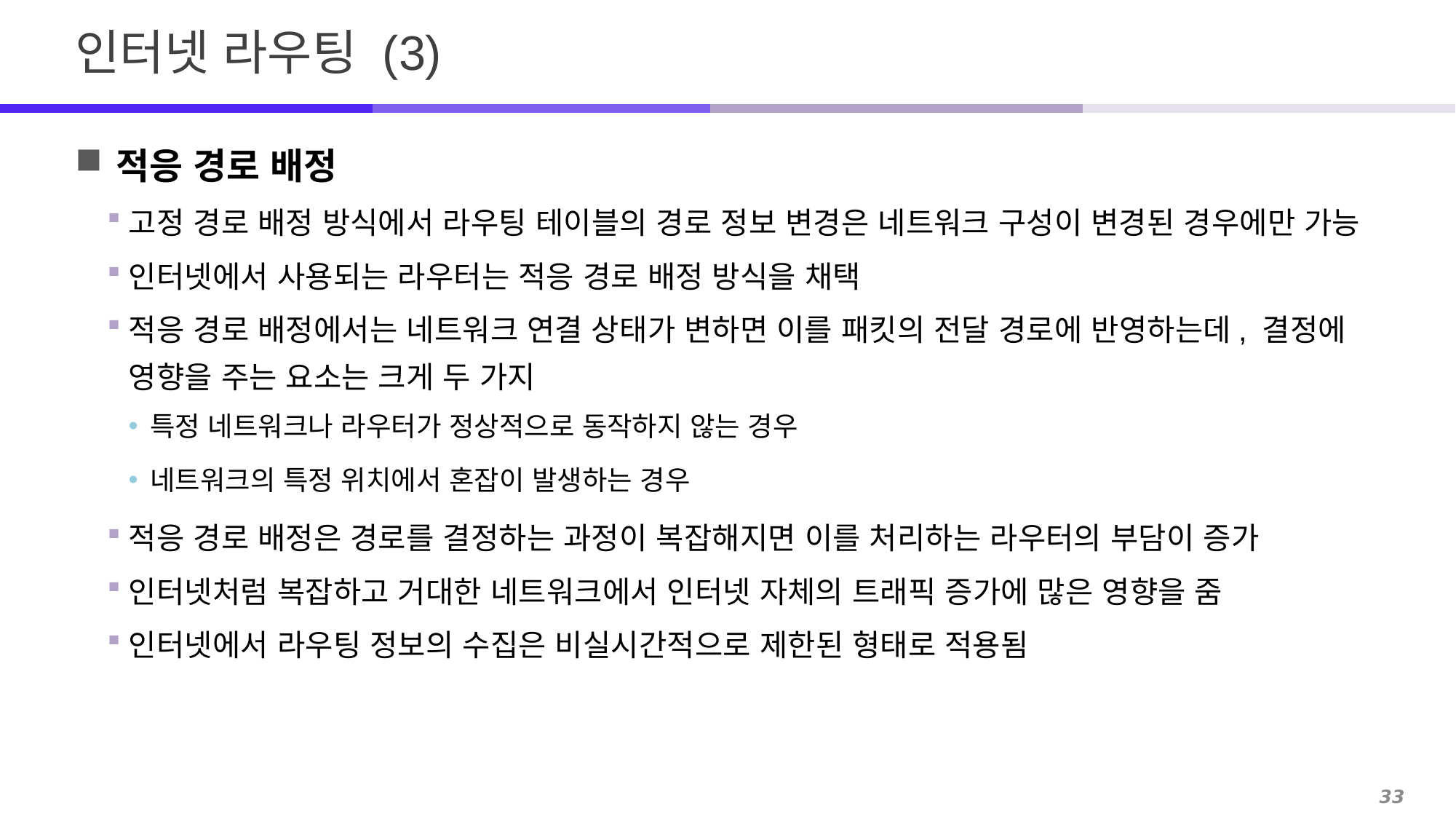

# 인터넷 라우팅 (3)
적응 경로 배정
고정 경로 배정 방식에서 라우팅 테이블의 경로 정보 변경은 네트워크 구성이 변경된 경우에만 가능
인터넷에서 사용되는 라우터는 적응 경로 배정 방식을 채택
적응 경로 배정에서는 네트워크 연결 상태가 변하면 이를 패킷의 전달 경로에 반영하는데, 결정에 영향을 주는 요소는 크게 두 가지
특정 네트워크나 라우터가 정상적으로 동작하지 않는 경우
네트워크의 특정 위치에서 혼잡이 발생하는 경우
적응 경로 배정은 경로를 결정하는 과정이 복잡해지면 이를 처리하는 라우터의 부담이 증가
인터넷처럼 복잡하고 거대한 네트워크에서 인터넷 자체의 트래픽 증가에 많은 영향을 줌
인터넷에서 라우팅 정보의 수집은 비실시간적으로 제한된 형태로 적용됨